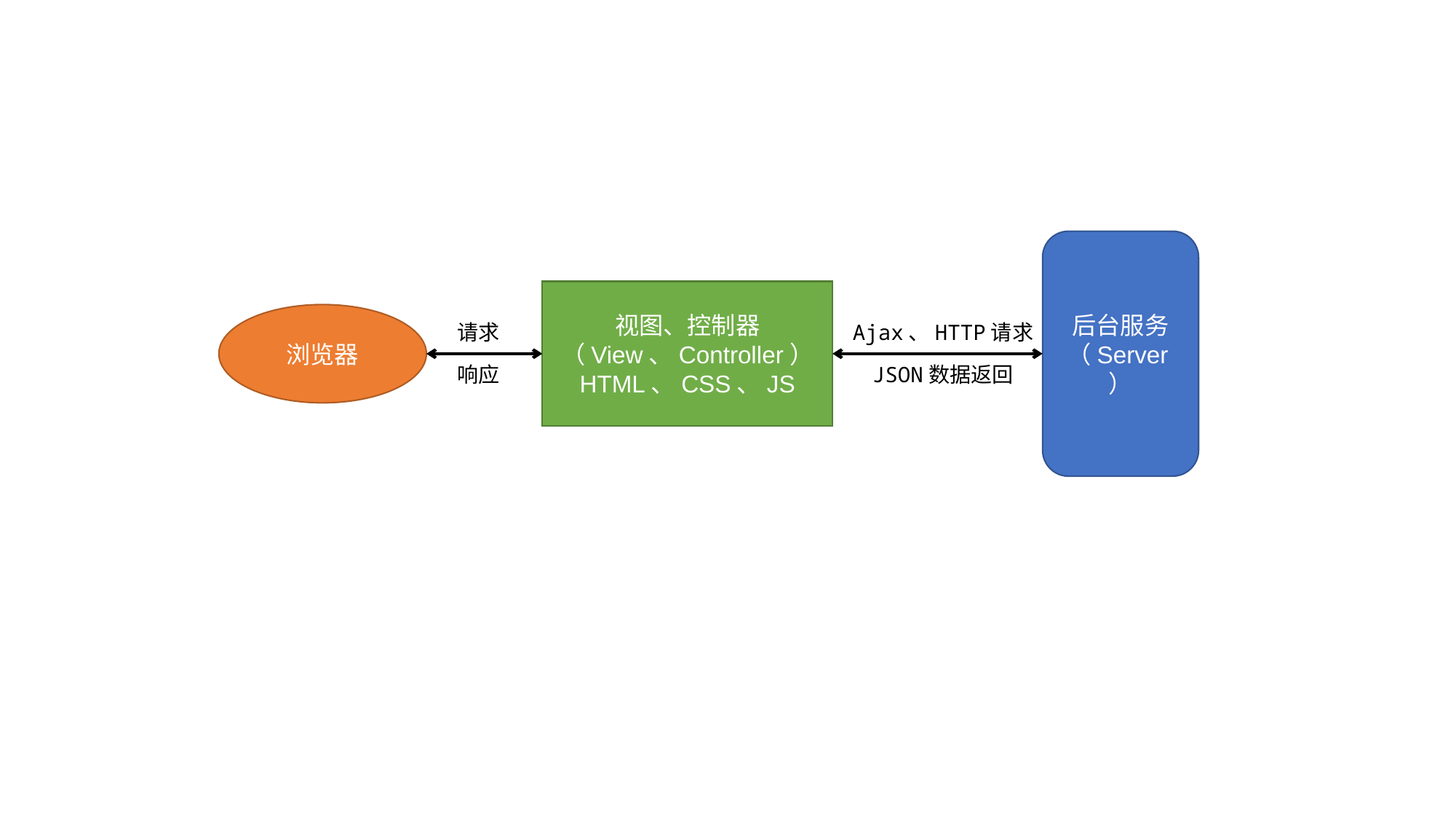

后台服务（Server）
视图、控制器
（View、Controller）
HTML、CSS、JS
浏览器
Ajax、HTTP请求
请求
JSON数据返回
响应